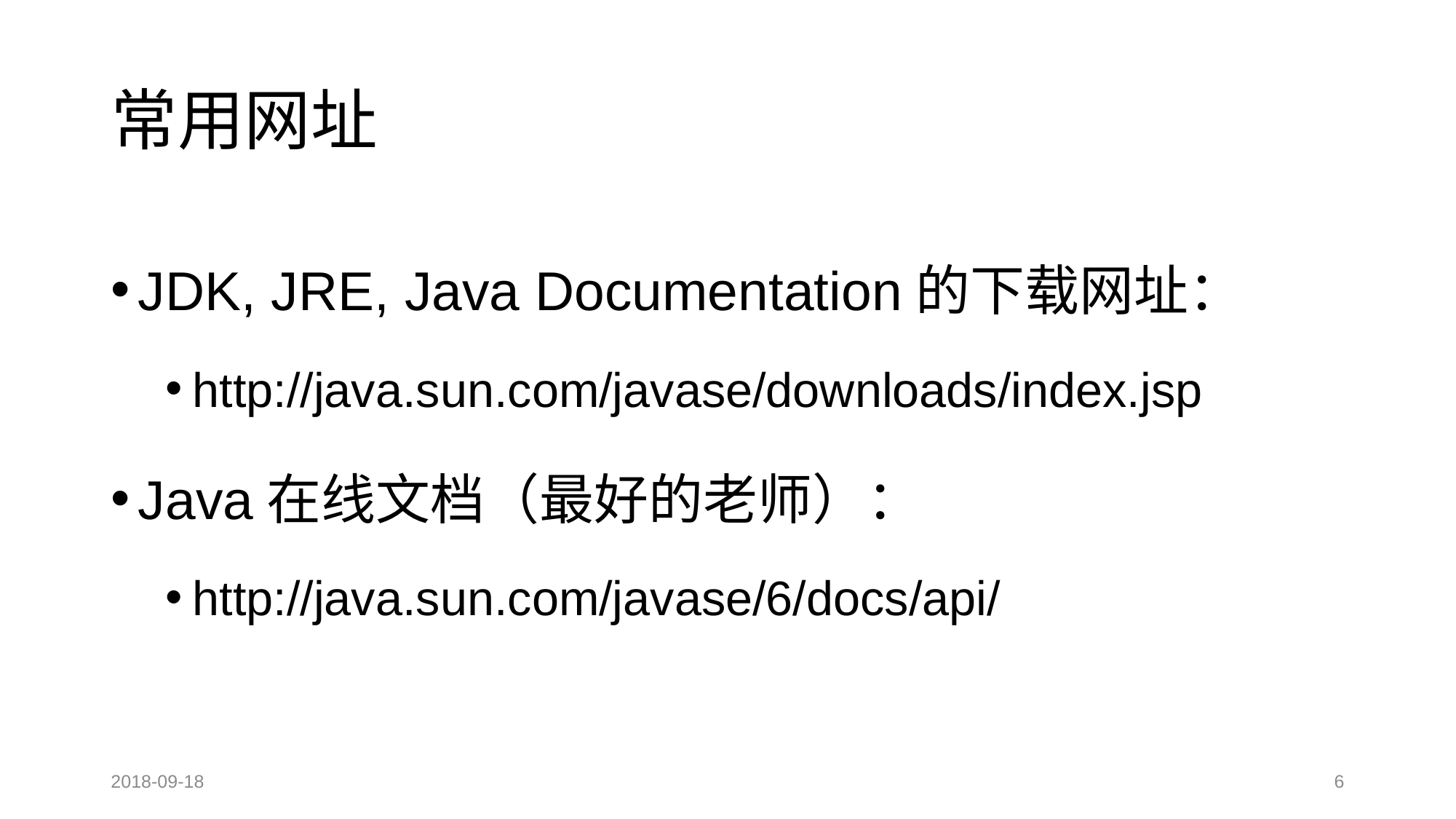

# 常用网址
JDK, JRE, Java Documentation的下载网址：
http://java.sun.com/javase/downloads/index.jsp
Java在线文档（最好的老师）：
http://java.sun.com/javase/6/docs/api/
2018-09-18
6